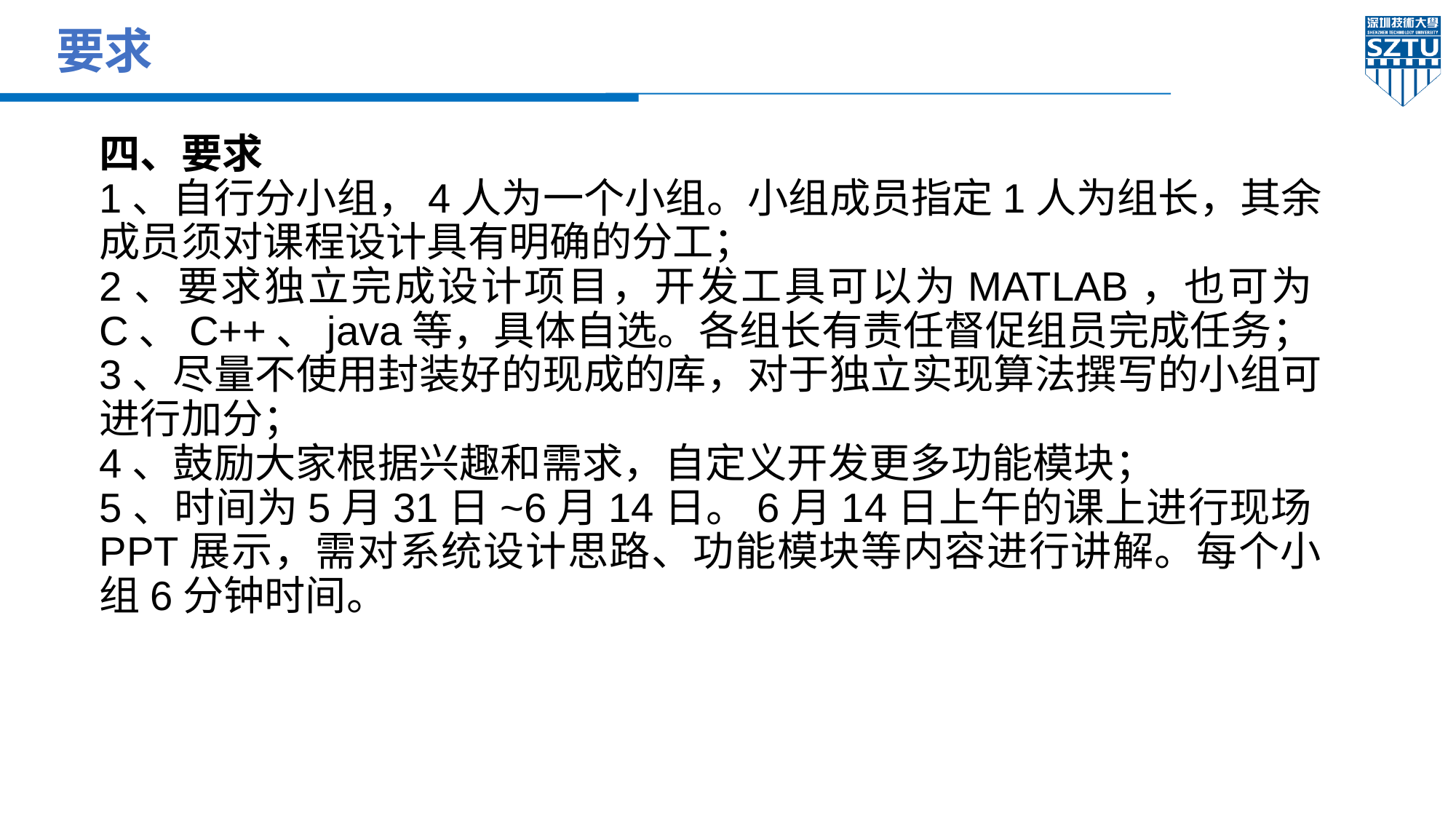

# 要求
四、要求
1、自行分小组，4人为一个小组。小组成员指定1人为组长，其余成员须对课程设计具有明确的分工；
2、要求独立完成设计项目，开发工具可以为MATLAB，也可为C、C++、java等，具体自选。各组长有责任督促组员完成任务；
3、尽量不使用封装好的现成的库，对于独立实现算法撰写的小组可进行加分；
4、鼓励大家根据兴趣和需求，自定义开发更多功能模块；
5、时间为5月31日~6月14日。6月14日上午的课上进行现场PPT展示，需对系统设计思路、功能模块等内容进行讲解。每个小组6分钟时间。